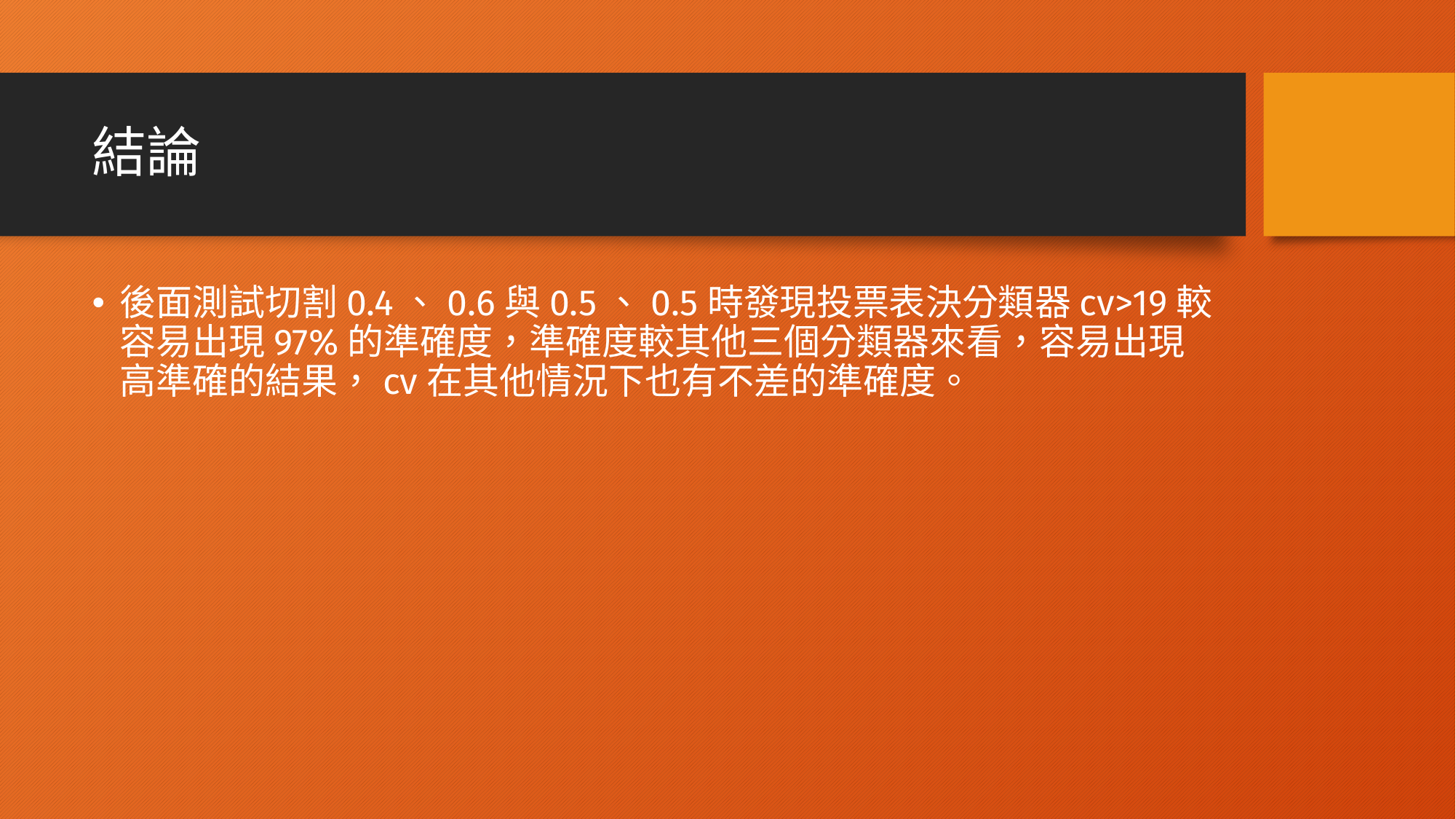

# 結論
後面測試切割0.4、0.6與0.5、0.5時發現投票表決分類器cv>19較容易出現97%的準確度，準確度較其他三個分類器來看，容易出現高準確的結果，cv在其他情況下也有不差的準確度。